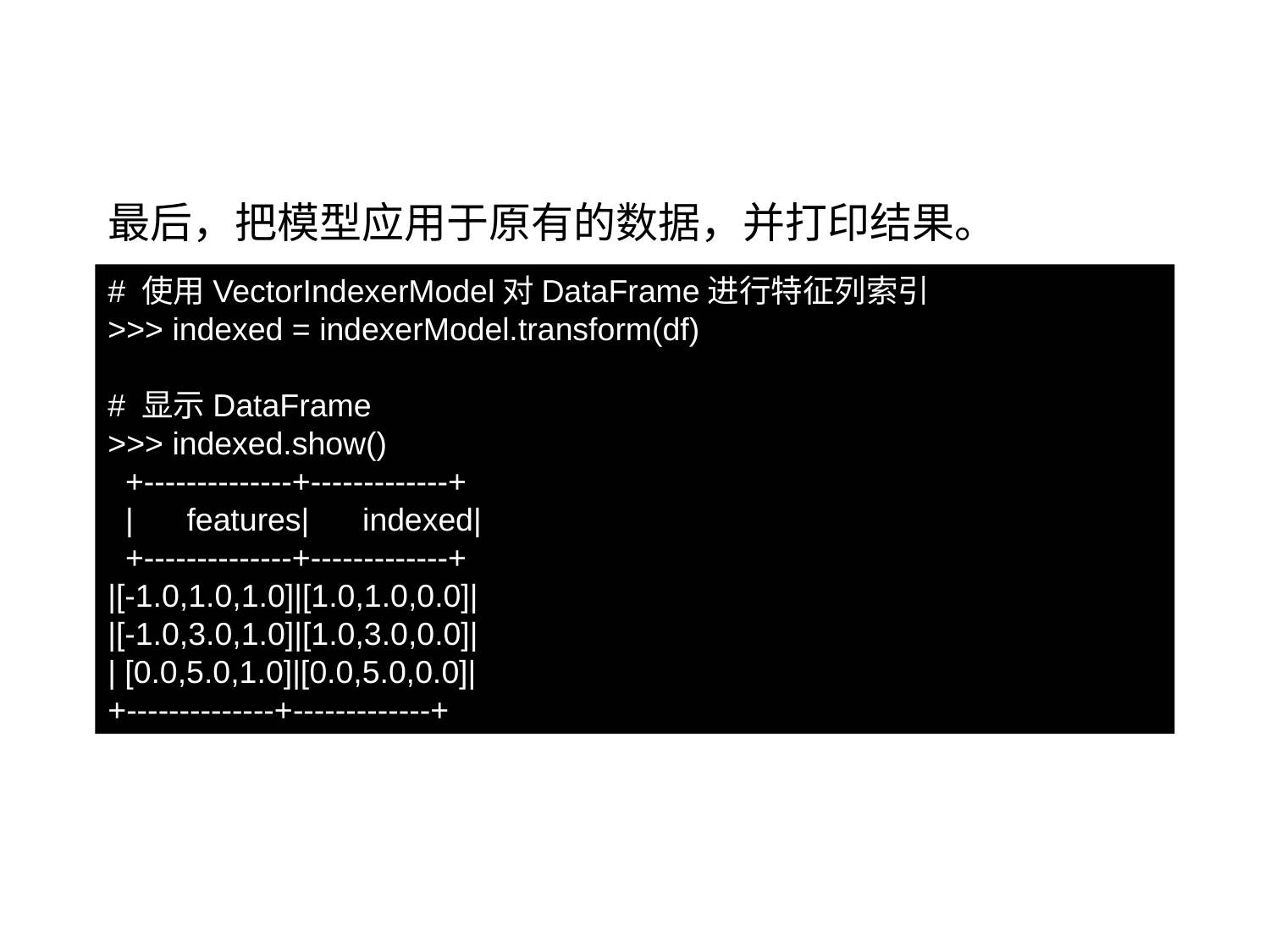

9.6.2 特征转换
最后，把模型应用于原有的数据，并打印结果。
# 使用VectorIndexerModel对DataFrame进行特征列索引
>>> indexed = indexerModel.transform(df)

# 显示DataFrame
>>> indexed.show()
  +--------------+-------------+
  |      features|      indexed|
  +--------------+-------------+
|[-1.0,1.0,1.0]|[1.0,1.0,0.0]|
|[-1.0,3.0,1.0]|[1.0,3.0,0.0]|
| [0.0,5.0,1.0]|[0.0,5.0,0.0]|
+--------------+-------------+